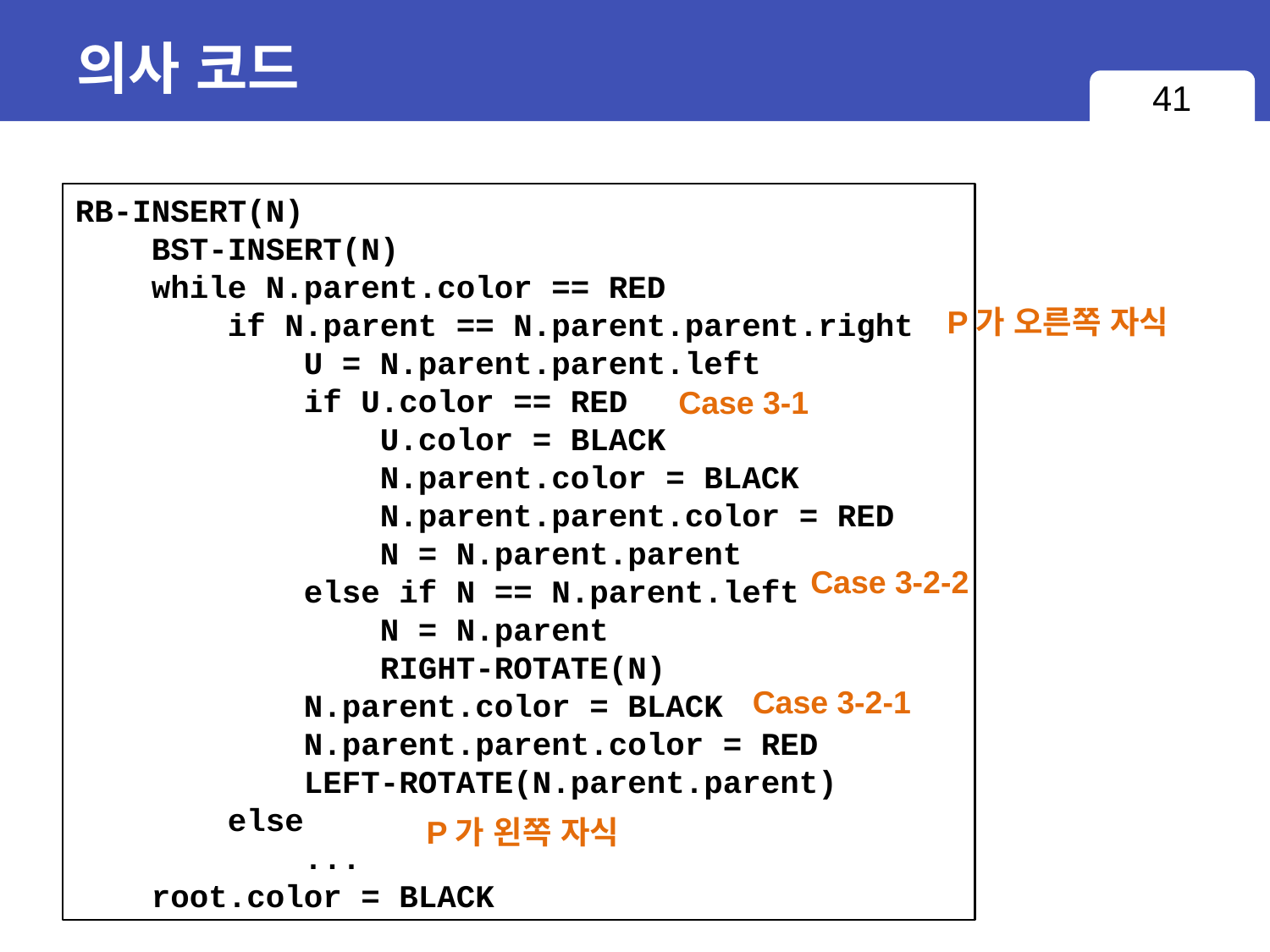

# 의사 코드
41
RB-INSERT(N)
    BST-INSERT(N)
    while N.parent.color == RED
        if N.parent == N.parent.parent.right
            U = N.parent.parent.left
            if U.color == RED
                U.color = BLACK
                N.parent.color = BLACK
                N.parent.parent.color = RED
                N = N.parent.parent
            else if N == N.parent.left
                N = N.parent
                RIGHT-ROTATE(N)
            N.parent.color = BLACK
            N.parent.parent.color = RED
            LEFT-ROTATE(N.parent.parent)
        else
            ...
    root.color = BLACK
P가 오른쪽 자식
Case 3-1
Case 3-2-2
Case 3-2-1
P가 왼쪽 자식